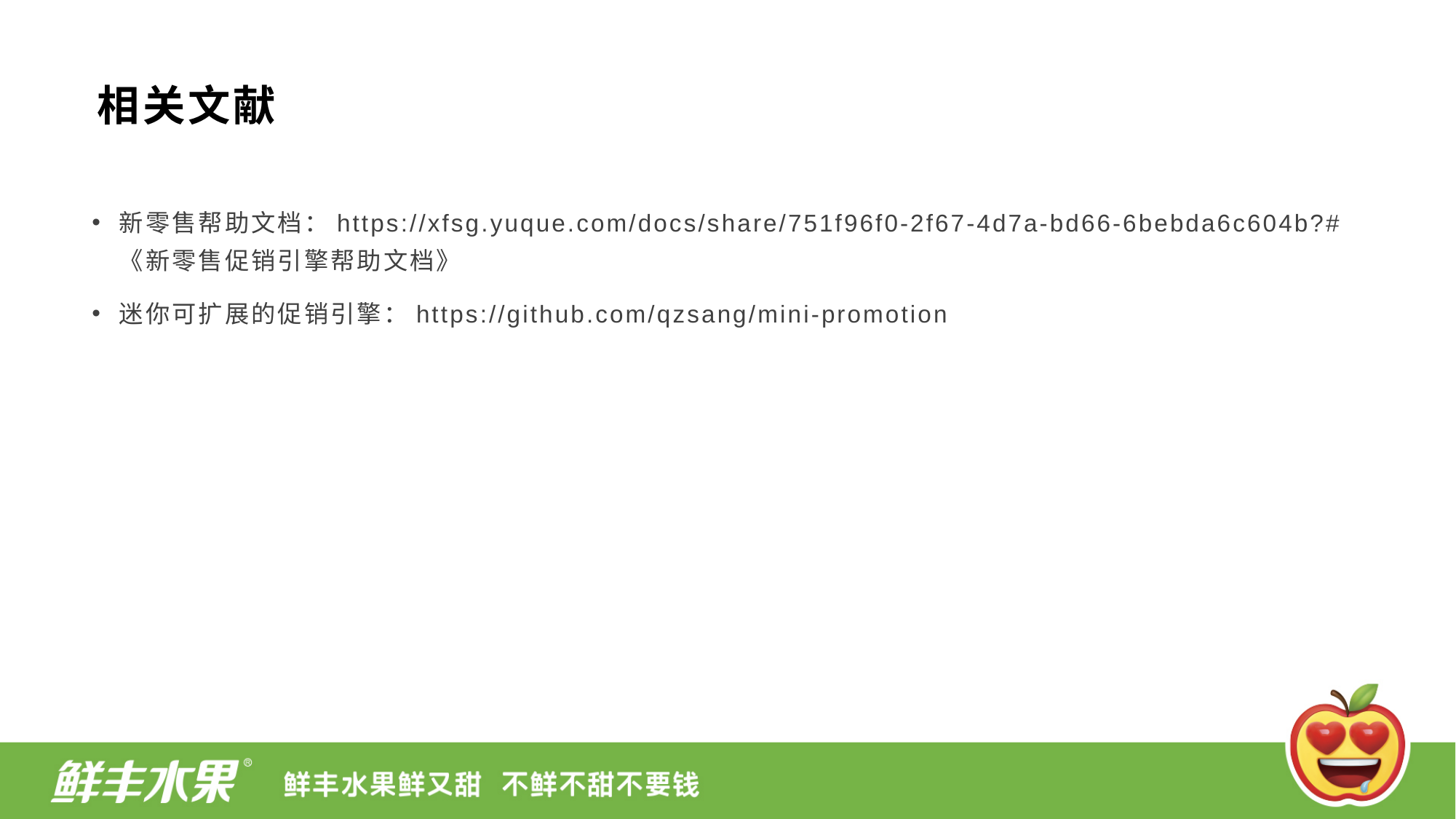

# 相关文献

新零售帮助文档：https://xfsg.yuque.com/docs/share/751f96f0-2f67-4d7a-bd66-6bebda6c604b?# 《新零售促销引擎帮助文档》
迷你可扩展的促销引擎：https://github.com/qzsang/mini-promotion

15